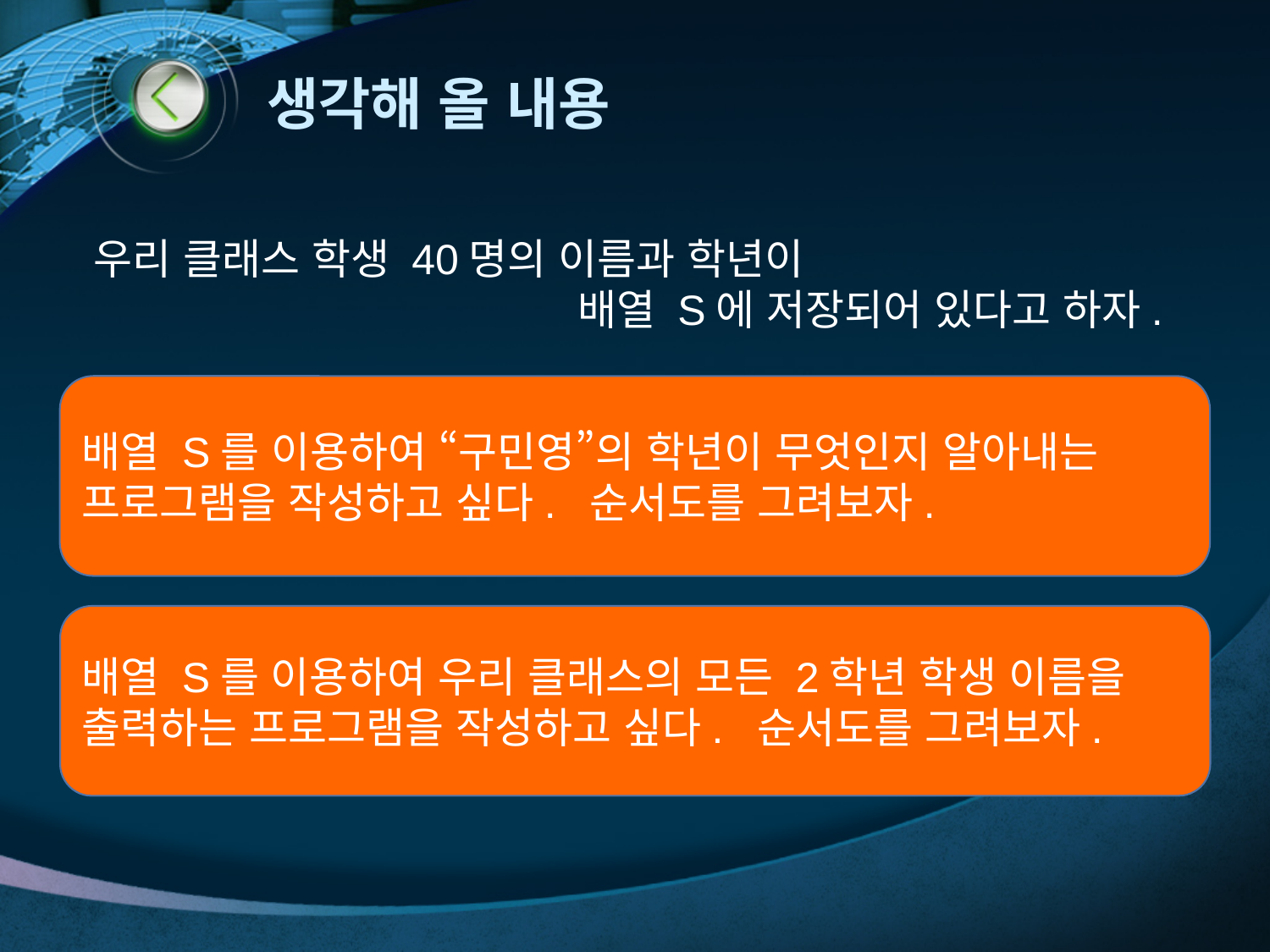

# 생각해 올 내용
우리 클래스 학생 40명의 이름과 학년이
                                        배열 S에 저장되어 있다고 하자.

배열 S를 이용하여 “구민영”의 학년이 무엇인지 알아내는 프로그램을 작성하고 싶다.  순서도를 그려보자.
배열 S를 이용하여 우리 클래스의 모든 2학년 학생 이름을 출력하는 프로그램을 작성하고 싶다.  순서도를 그려보자.